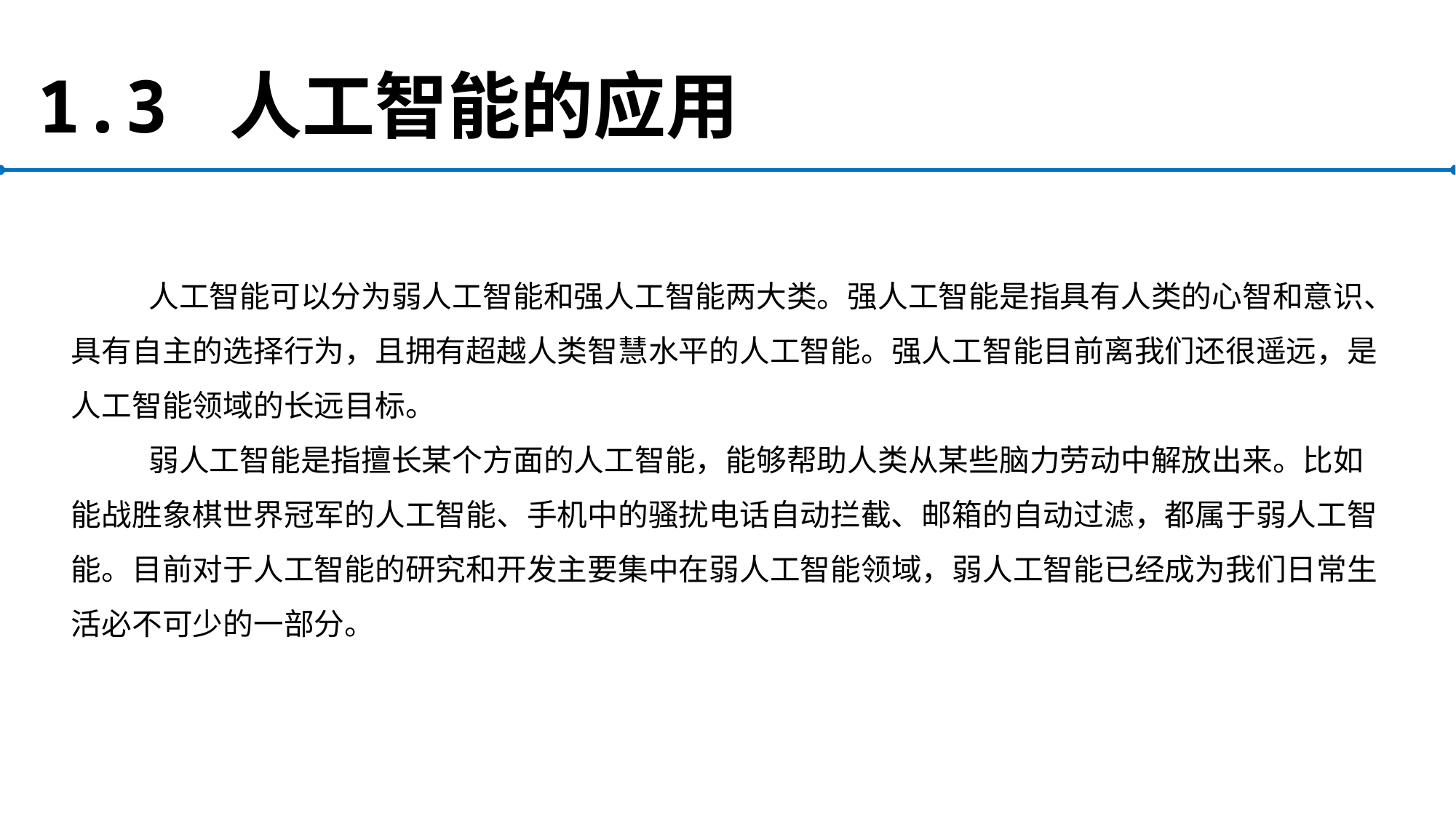

# 1.3 人工智能的应用
人工智能可以分为弱人工智能和强人工智能两大类。强人工智能是指具有人类的心智和意识、具有自主的选择行为，且拥有超越人类智慧水平的人工智能。强人工智能目前离我们还很遥远，是人工智能领域的长远目标。
弱人工智能是指擅长某个方面的人工智能，能够帮助人类从某些脑力劳动中解放出来。比如能战胜象棋世界冠军的人工智能、手机中的骚扰电话自动拦截、邮箱的自动过滤，都属于弱人工智能。目前对于人工智能的研究和开发主要集中在弱人工智能领域，弱人工智能已经成为我们日常生活必不可少的一部分。